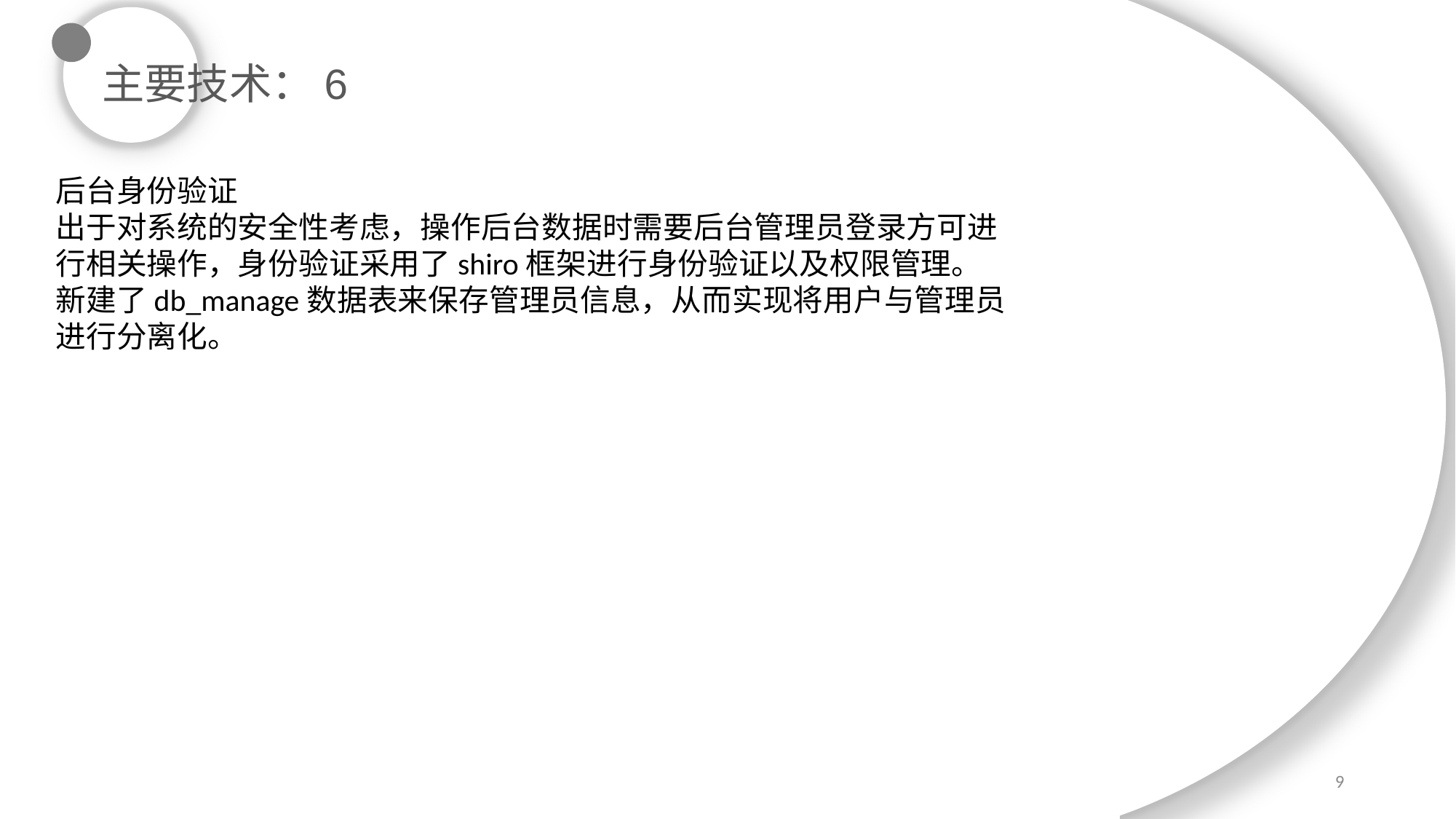

主要技术：6
后台身份验证
出于对系统的安全性考虑，操作后台数据时需要后台管理员登录方可进行相关操作，身份验证采用了shiro框架进行身份验证以及权限管理。
新建了db_manage数据表来保存管理员信息，从而实现将用户与管理员进行分离化。
9